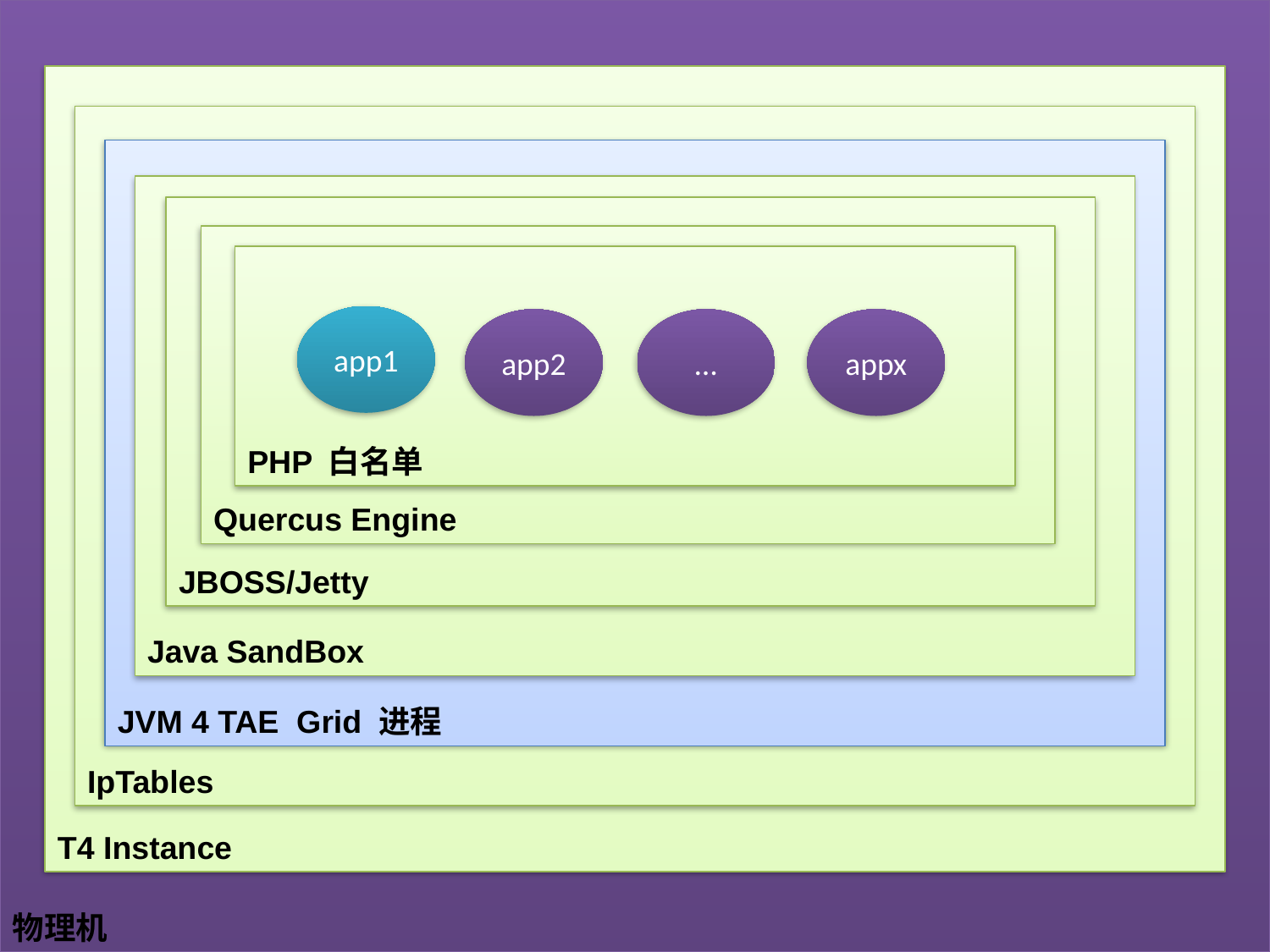

物理机
T4 Instance
IpTables
JVM 4 TAE  Grid 进程
Java SandBox
JBOSS/Jetty
Quercus Engine
PHP 白名单
app1
app2
…
appx